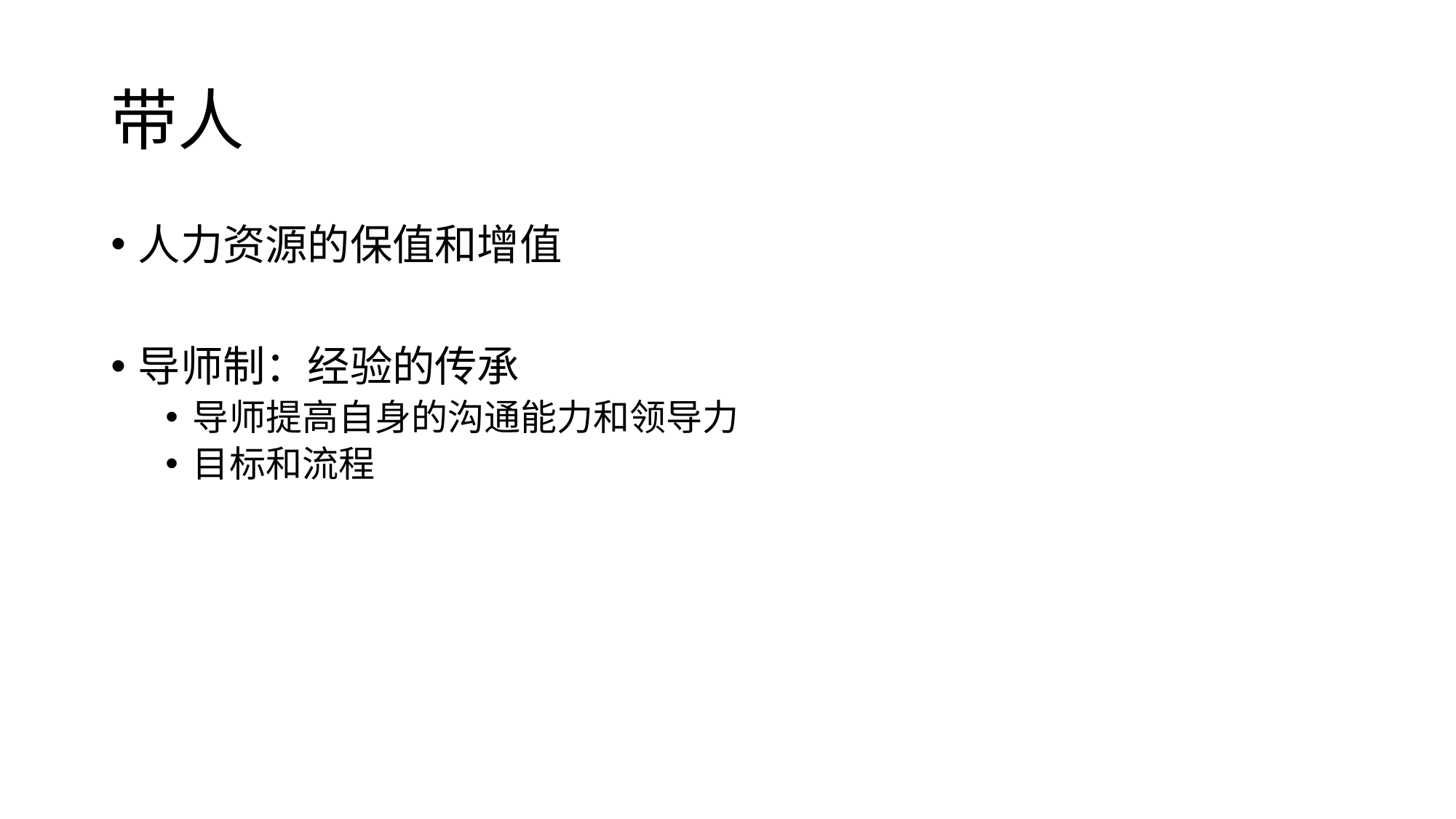

# 带人
人力资源的保值和增值

导师制：经验的传承
导师提高自身的沟通能力和领导力
目标和流程